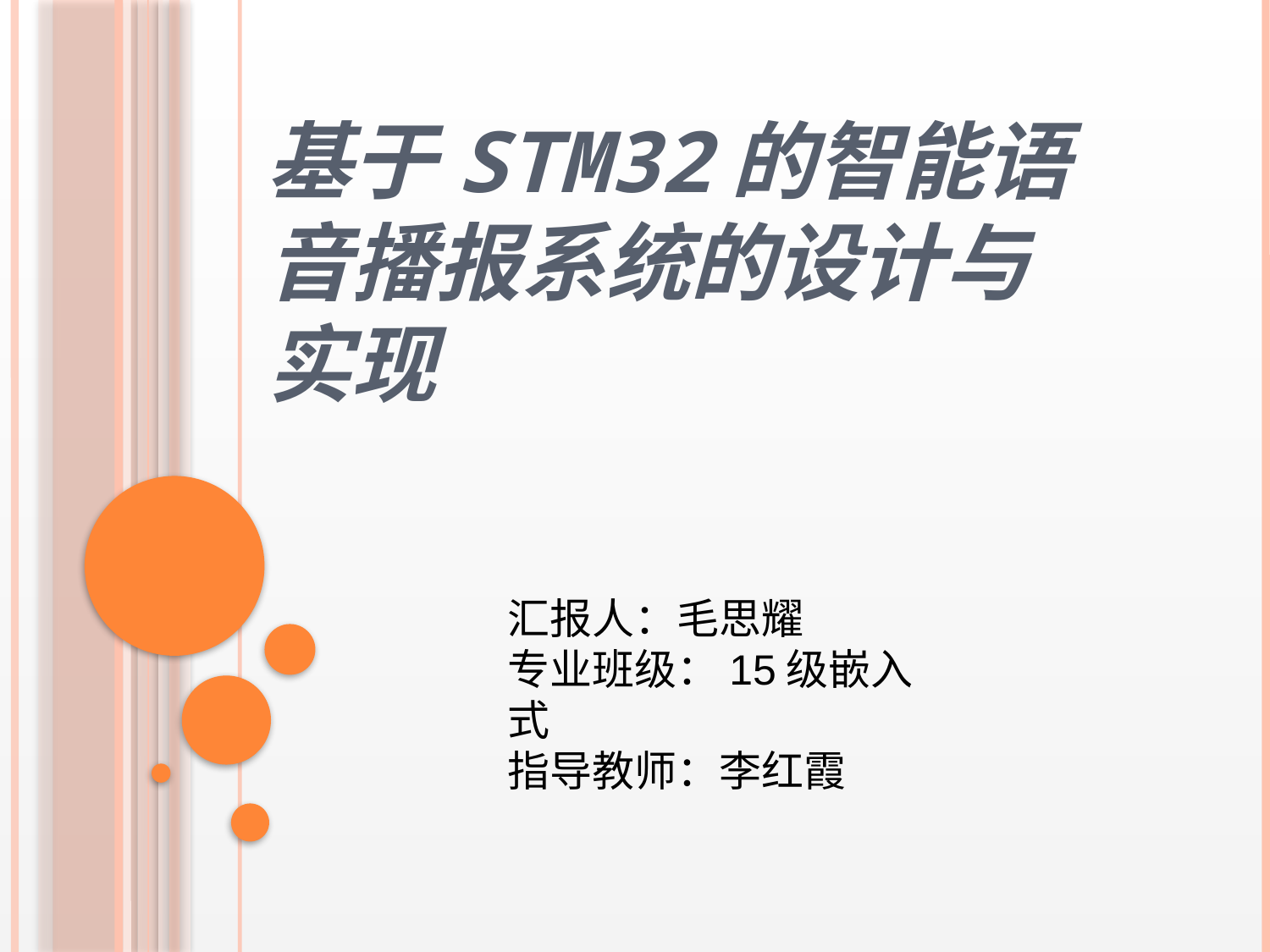

# 基于STM32的智能语音播报系统的设计与实现
汇报人：毛思耀
专业班级：15级嵌入式
指导教师：李红霞